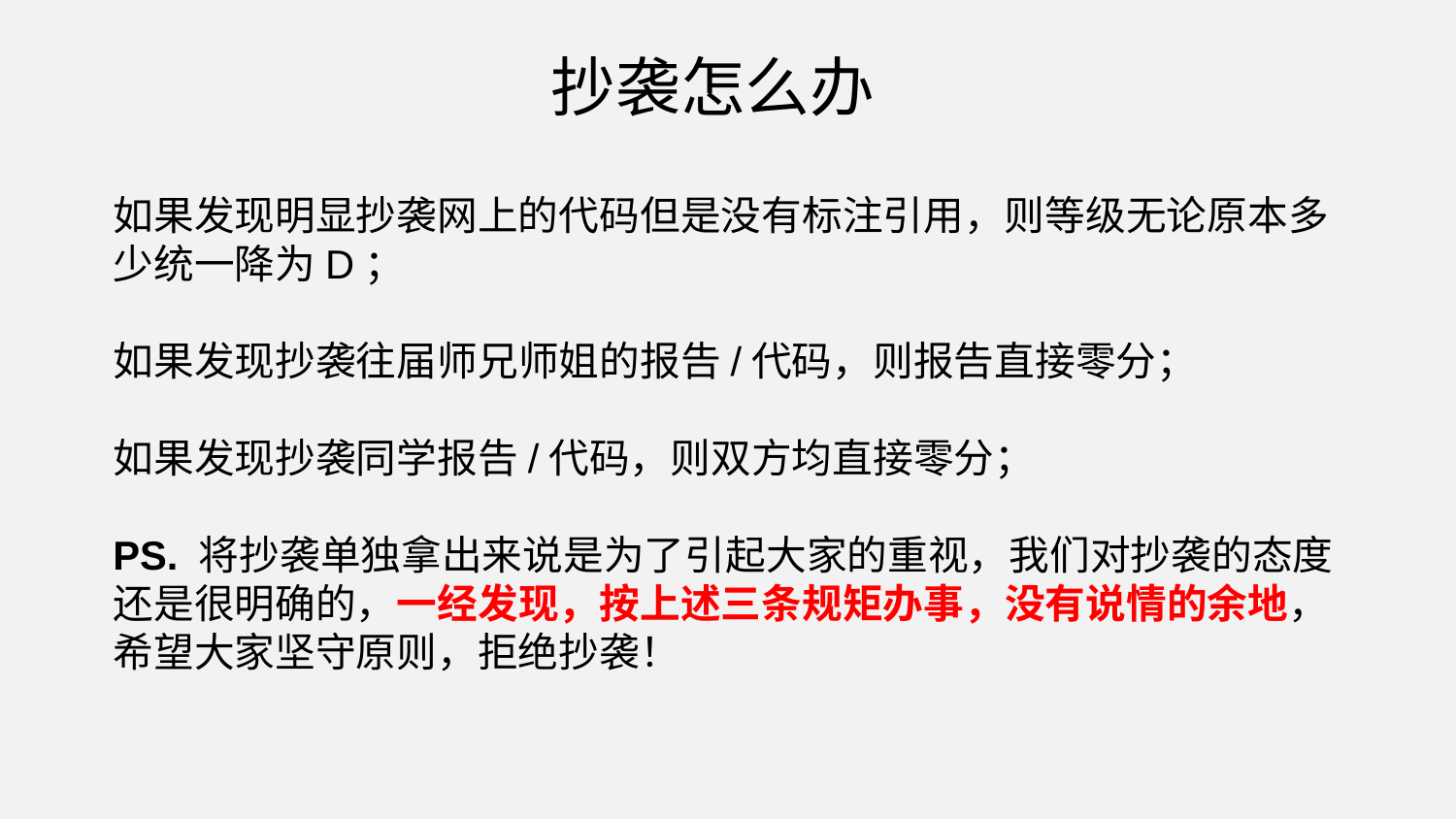

抄袭怎么办
如果发现明显抄袭网上的代码但是没有标注引用，则等级无论原本多少统一降为D；

如果发现抄袭往届师兄师姐的报告/代码，则报告直接零分；

如果发现抄袭同学报告/代码，则双方均直接零分；

PS. 将抄袭单独拿出来说是为了引起大家的重视，我们对抄袭的态度还是很明确的，一经发现，按上述三条规矩办事，没有说情的余地，希望大家坚守原则，拒绝抄袭！